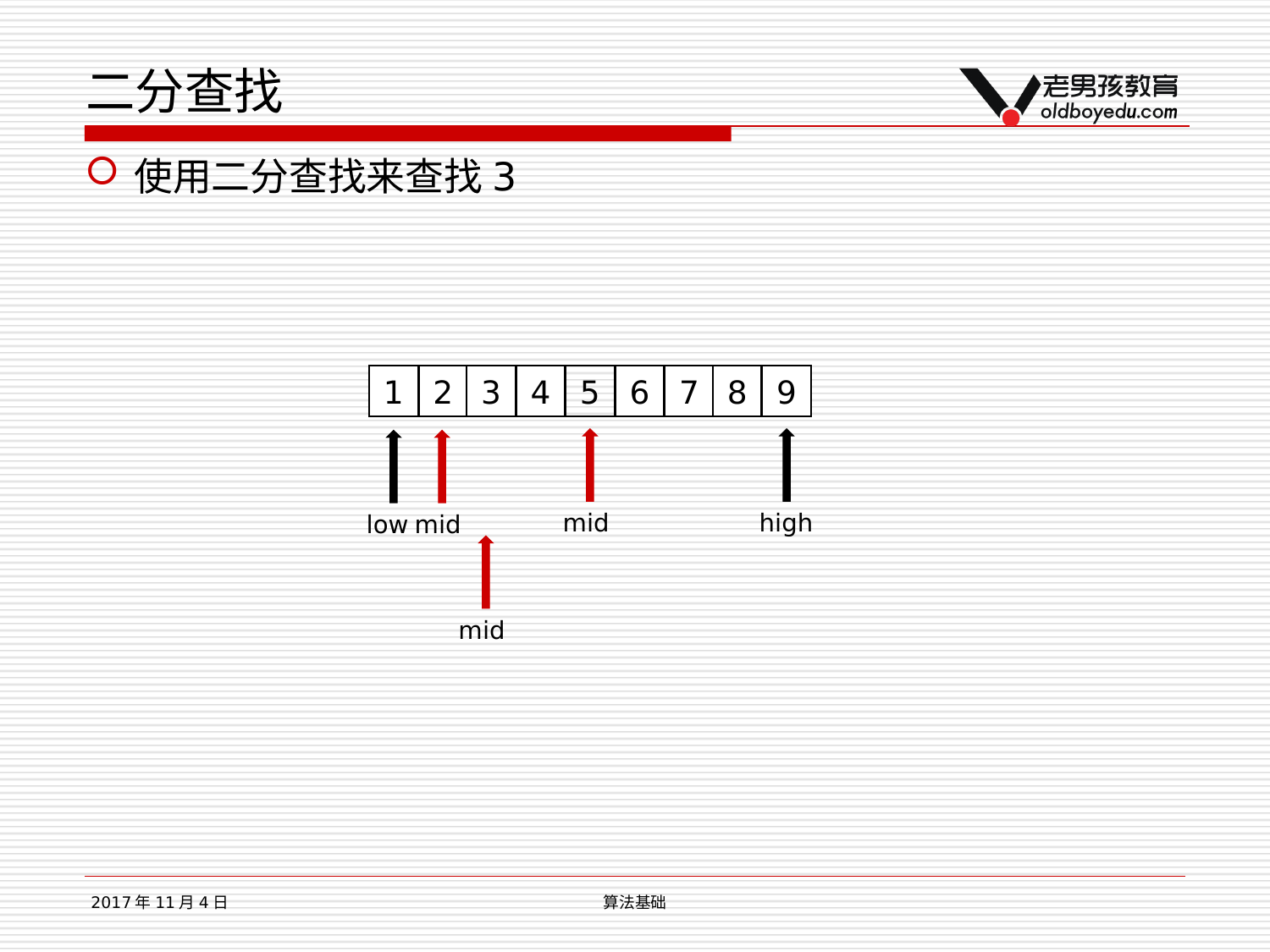

# 二分查找
使用二分查找来查找3
1

2

3

4

5

6

7

8

9

mid

high

low

mid

mid
2017年11月4日
算法基础
13